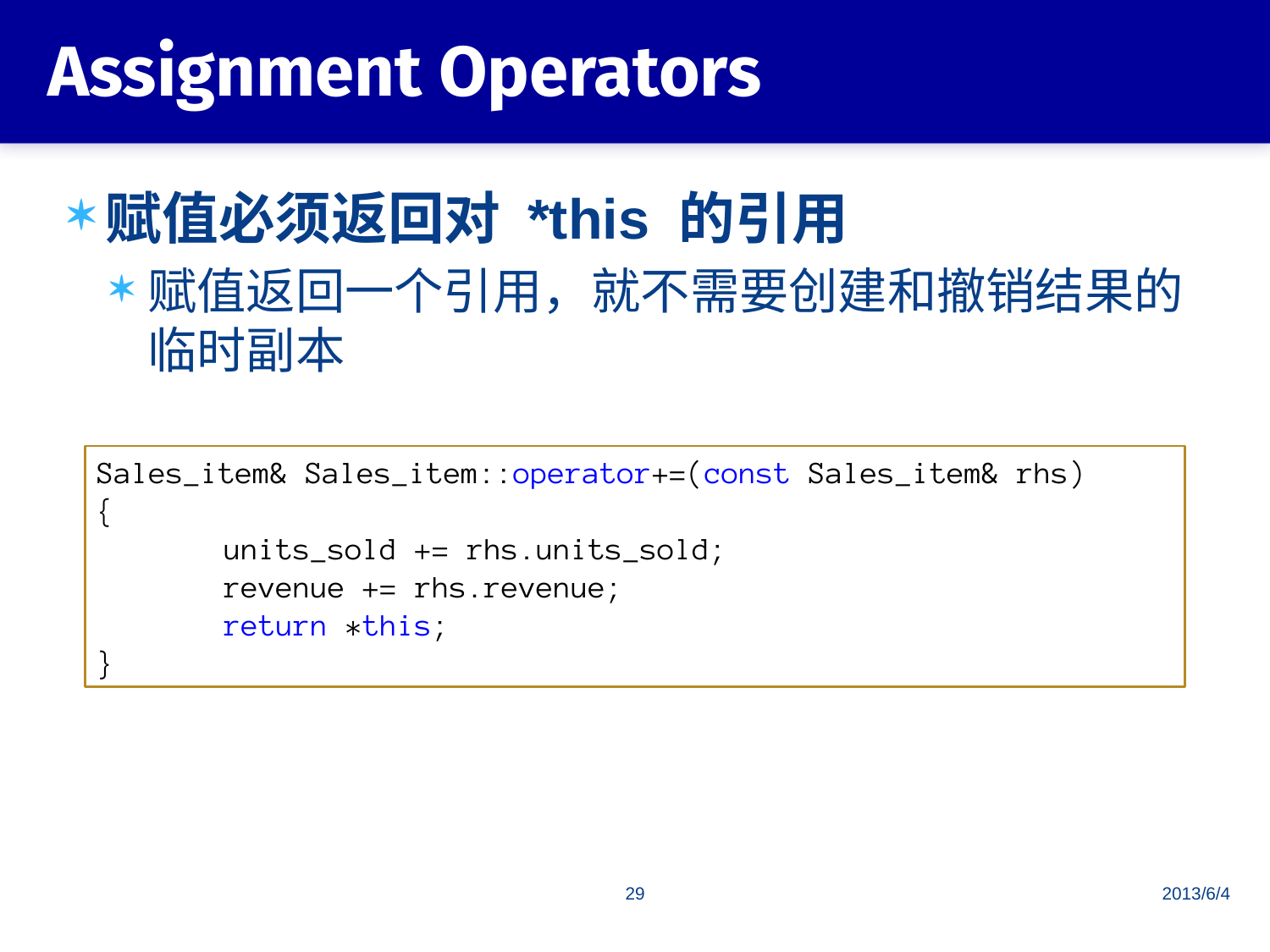

# Assignment Operators
赋值必须返回对 *this 的引用
赋值返回一个引用，就不需要创建和撤销结果的临时副本
Sales_item& Sales_item::operator+=(const Sales_item& rhs)
{
	units_sold += rhs.units_sold;
	revenue += rhs.revenue;
	return *this;
}
29
2013/6/4